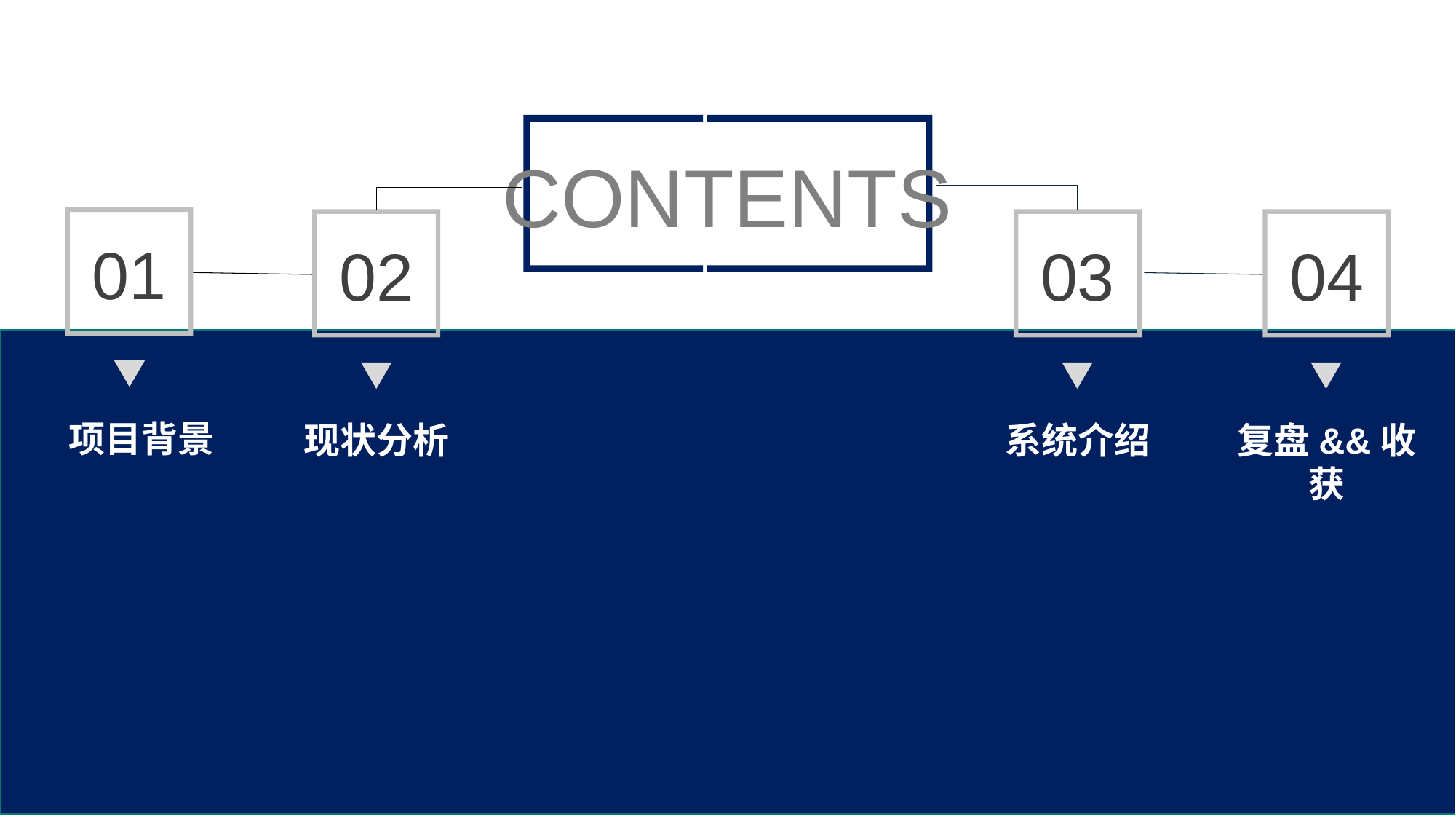

CONTENTS

01

项目背景

02

现状分析

03

系统介绍

04

复盘&&收获